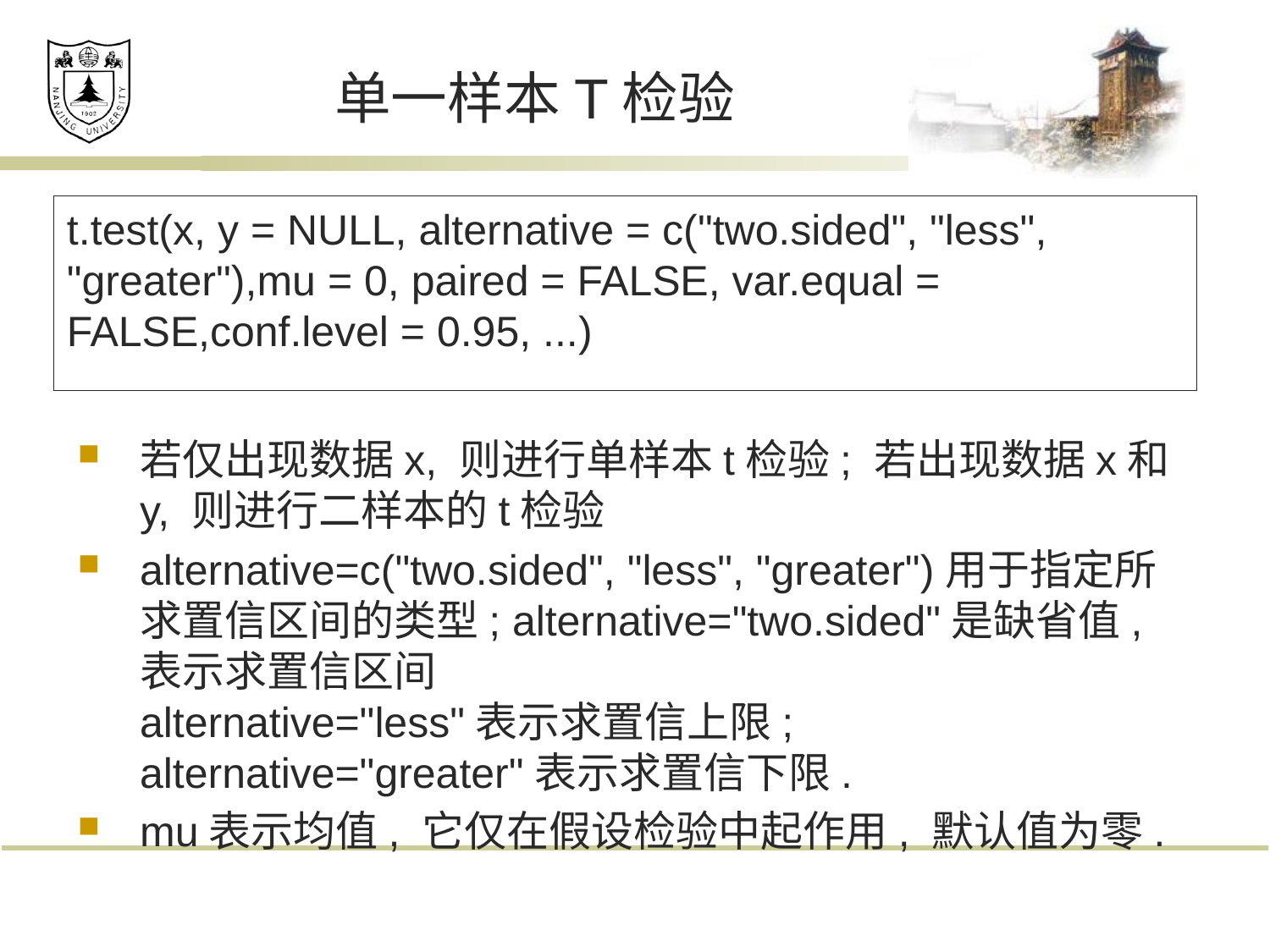

# 单一样本T检验
t.test(x, y = NULL, alternative = c("two.sided", "less", "greater"),mu = 0, paired = FALSE, var.equal = FALSE,conf.level = 0.95, ...)
若仅出现数据x, 则进行单样本t检验; 若出现数据x和y, 则进行二样本的t检验
alternative=c("two.sided", "less", "greater")用于指定所求置信区间的类型; alternative="two.sided"是缺省值, 表示求置信区间                                                alternative="less"表示求置信上限; alternative="greater"表示求置信下限.
mu表示均值, 它仅在假设检验中起作用, 默认值为零.